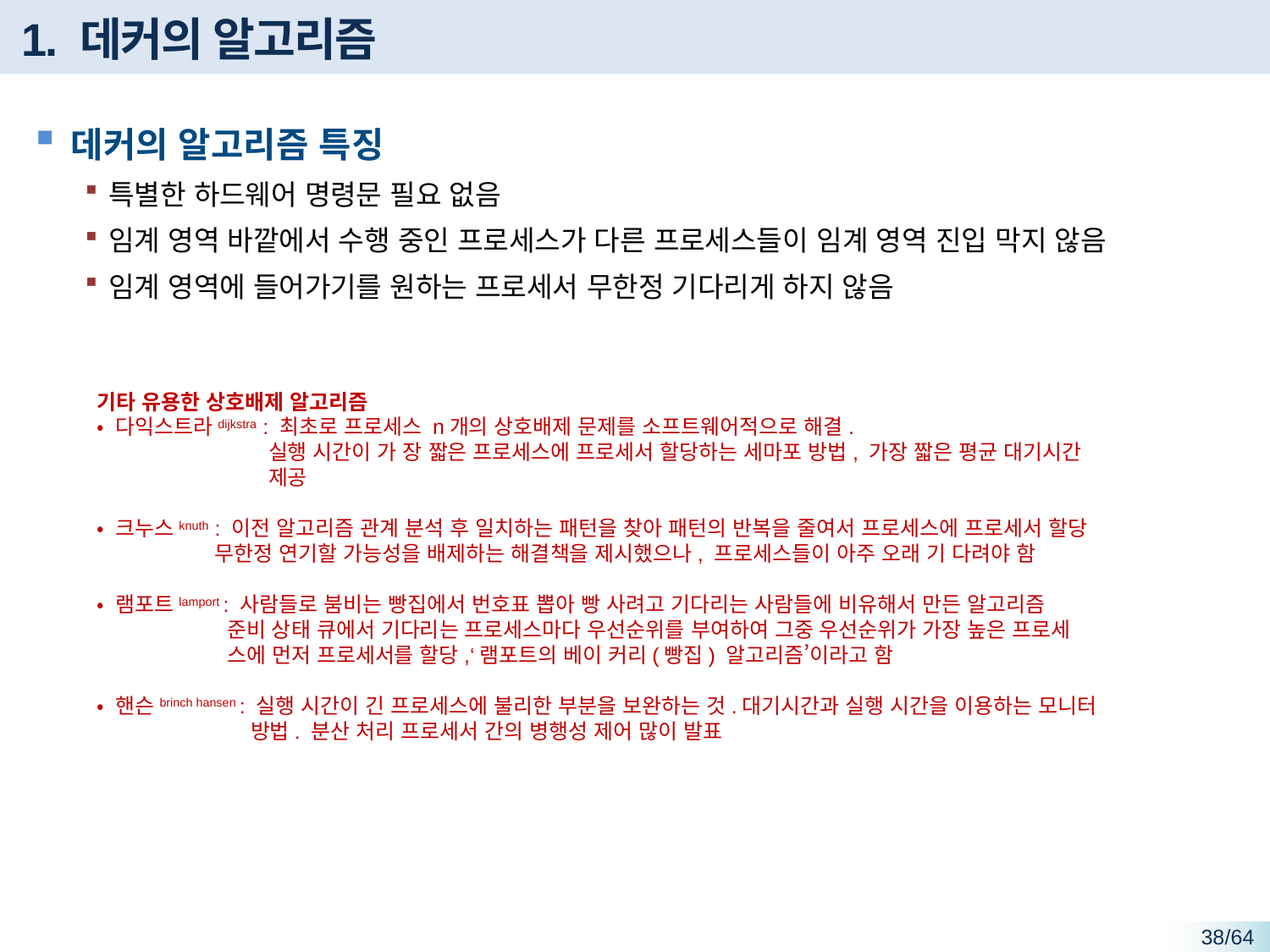

# 1. 데커의 알고리즘
데커의 알고리즘 특징
특별한 하드웨어 명령문 필요 없음
임계 영역 바깥에서 수행 중인 프로세스가 다른 프로세스들이 임계 영역 진입 막지 않음
임계 영역에 들어가기를 원하는 프로세서 무한정 기다리게 하지 않음

기타 유용한 상호배제 알고리즘
• 다익스트라dijkstra : 최초로 프로세스 n개의 상호배제 문제를 소프트웨어적으로 해결.
                            실행 시간이 가 장 짧은 프로세스에 프로세서 할당하는 세마포 방법, 가장 짧은 평균 대기시간
                            제공

• 크누스knuth : 이전 알고리즘 관계 분석 후 일치하는 패턴을 찾아 패턴의 반복을 줄여서 프로세스에 프로세서 할당
                   무한정 연기할 가능성을 배제하는 해결책을 제시했으나, 프로세스들이 아주 오래 기 다려야 함

• 램포트lamport : 사람들로 붐비는 빵집에서 번호표 뽑아 빵 사려고 기다리는 사람들에 비유해서 만든 알고리즘
                     준비 상태 큐에서 기다리는 프로세스마다 우선순위를 부여하여 그중 우선순위가 가장 높은 프로세
                     스에 먼저 프로세서를 할당,‘램포트의 베이 커리(빵집) 알고리즘’이라고 함

• 핸슨brinch hansen : 실행 시간이 긴 프로세스에 불리한 부분을 보완하는 것.대기시간과 실행 시간을 이용하는 모니터
                         방법. 분산 처리 프로세서 간의 병행성 제어 많이 발표